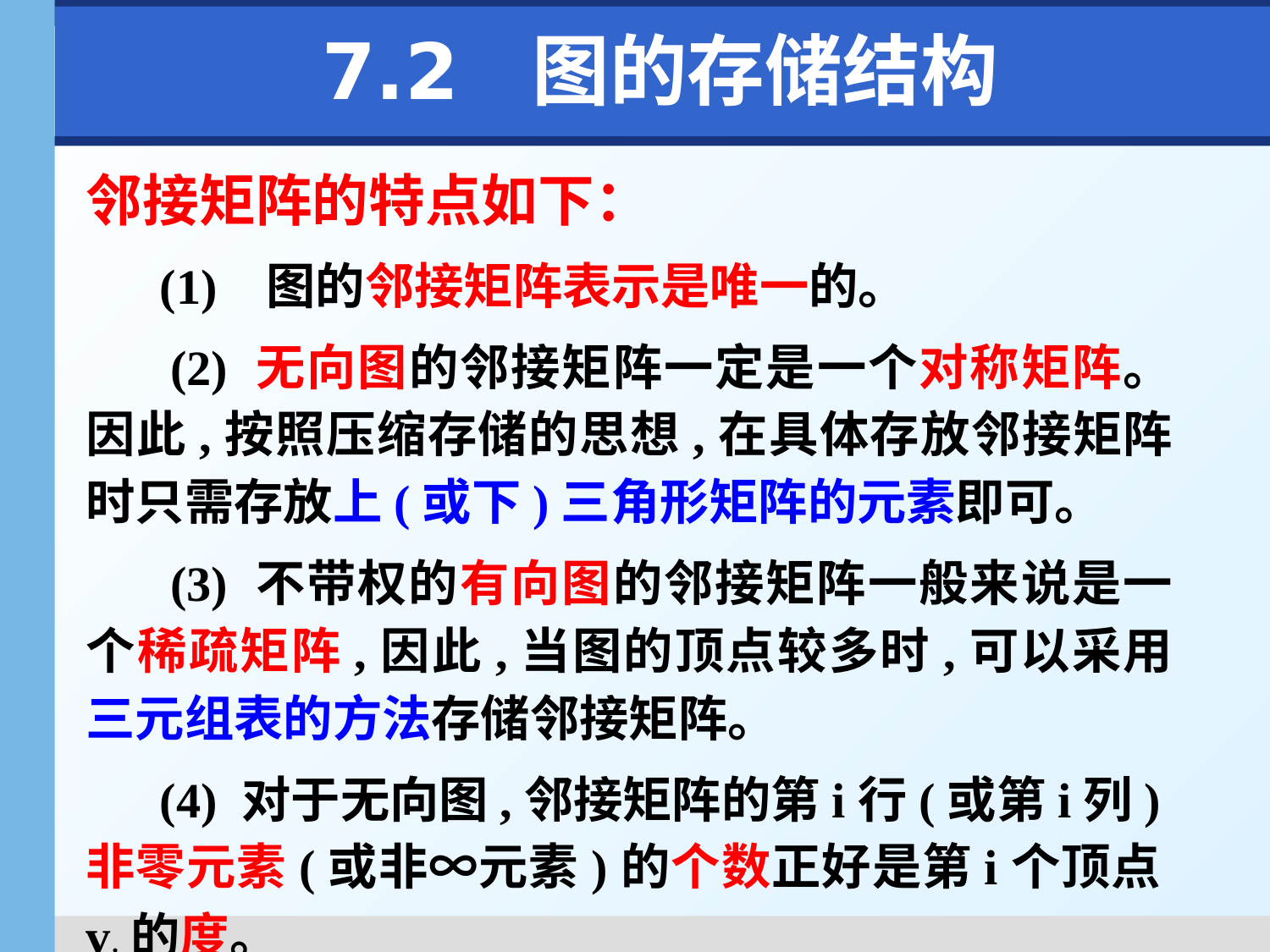

7.2  图的存储结构
邻接矩阵的特点如下：
      (1)   图的邻接矩阵表示是唯一的。
      (2) 无向图的邻接矩阵一定是一个对称矩阵。因此,按照压缩存储的思想,在具体存放邻接矩阵时只需存放上(或下)三角形矩阵的元素即可。
      (3) 不带权的有向图的邻接矩阵一般来说是一个稀疏矩阵,因此,当图的顶点较多时,可以采用三元组表的方法存储邻接矩阵。
      (4) 对于无向图,邻接矩阵的第i行(或第i列)非零元素(或非∞元素)的个数正好是第i个顶点vi的度。